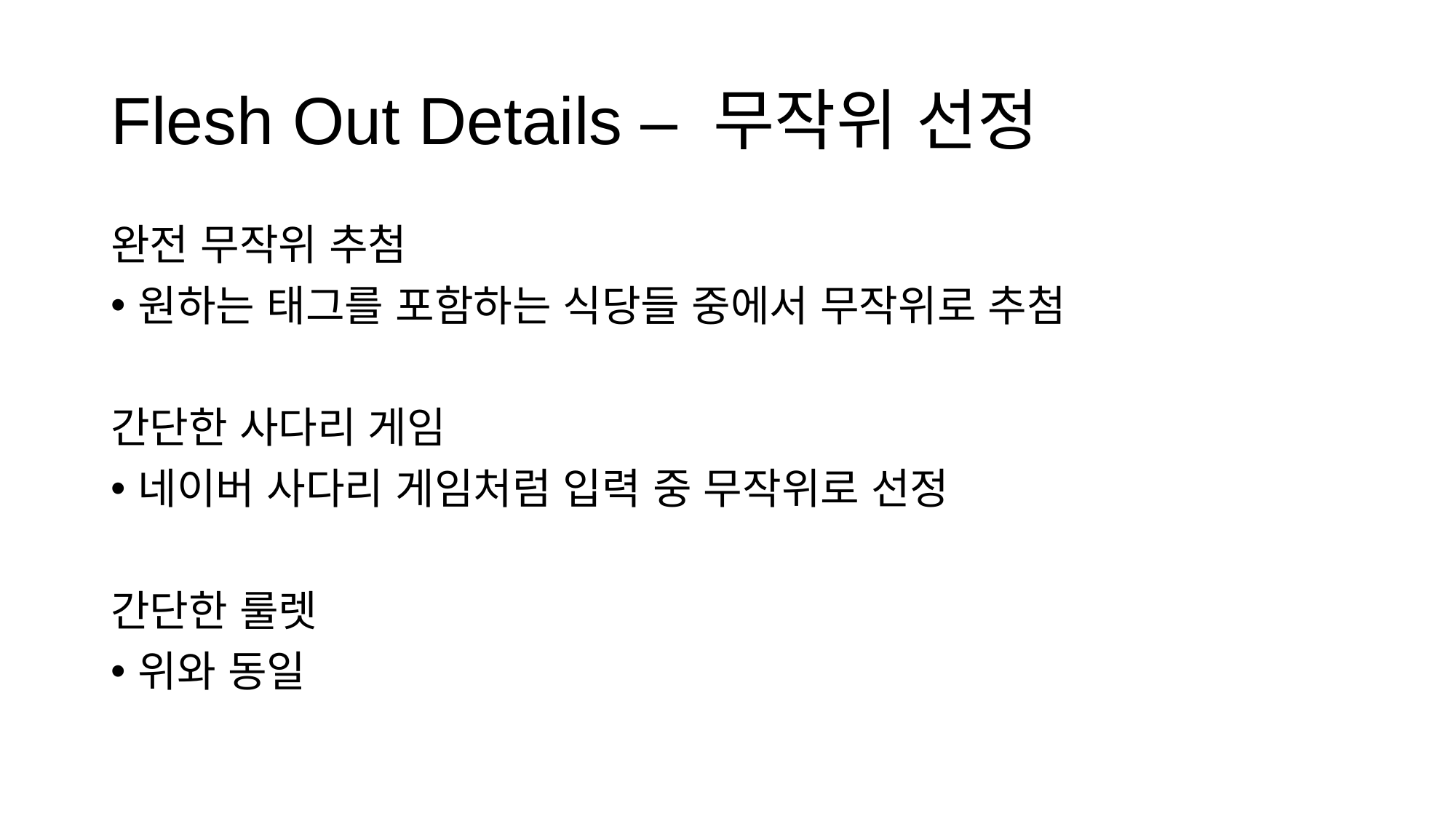

# Flesh Out Details – 무작위 선정
완전 무작위 추첨
원하는 태그를 포함하는 식당들 중에서 무작위로 추첨

간단한 사다리 게임
네이버 사다리 게임처럼 입력 중 무작위로 선정

간단한 룰렛
위와 동일